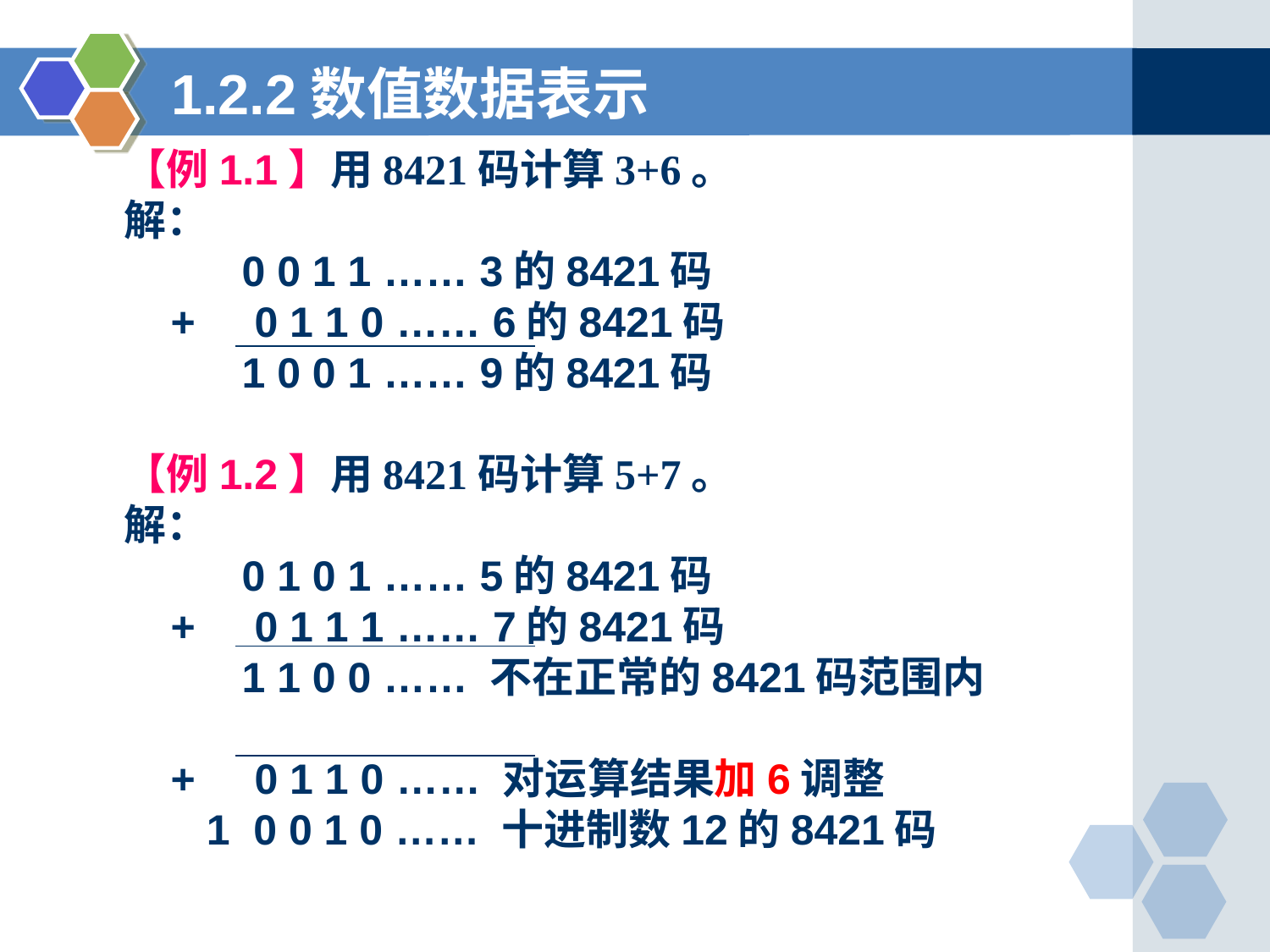

# 1.2.2数值数据表示
    【例1.1】用8421码计算3+6。
    解：
              0 0 1 1 …… 3的8421码
        +     0 1 1 0 …… 6的8421码
              1 0 0 1 …… 9的8421码

    【例1.2】用8421码计算5+7。
    解：
              0 1 0 1 …… 5的8421码
        +     0 1 1 1 …… 7的8421码
              1 1 0 0 …… 不在正常的8421码范围内
        +     0 1 1 0 …… 对运算结果加6调整
           1  0 0 1 0 …… 十进制数12的8421码